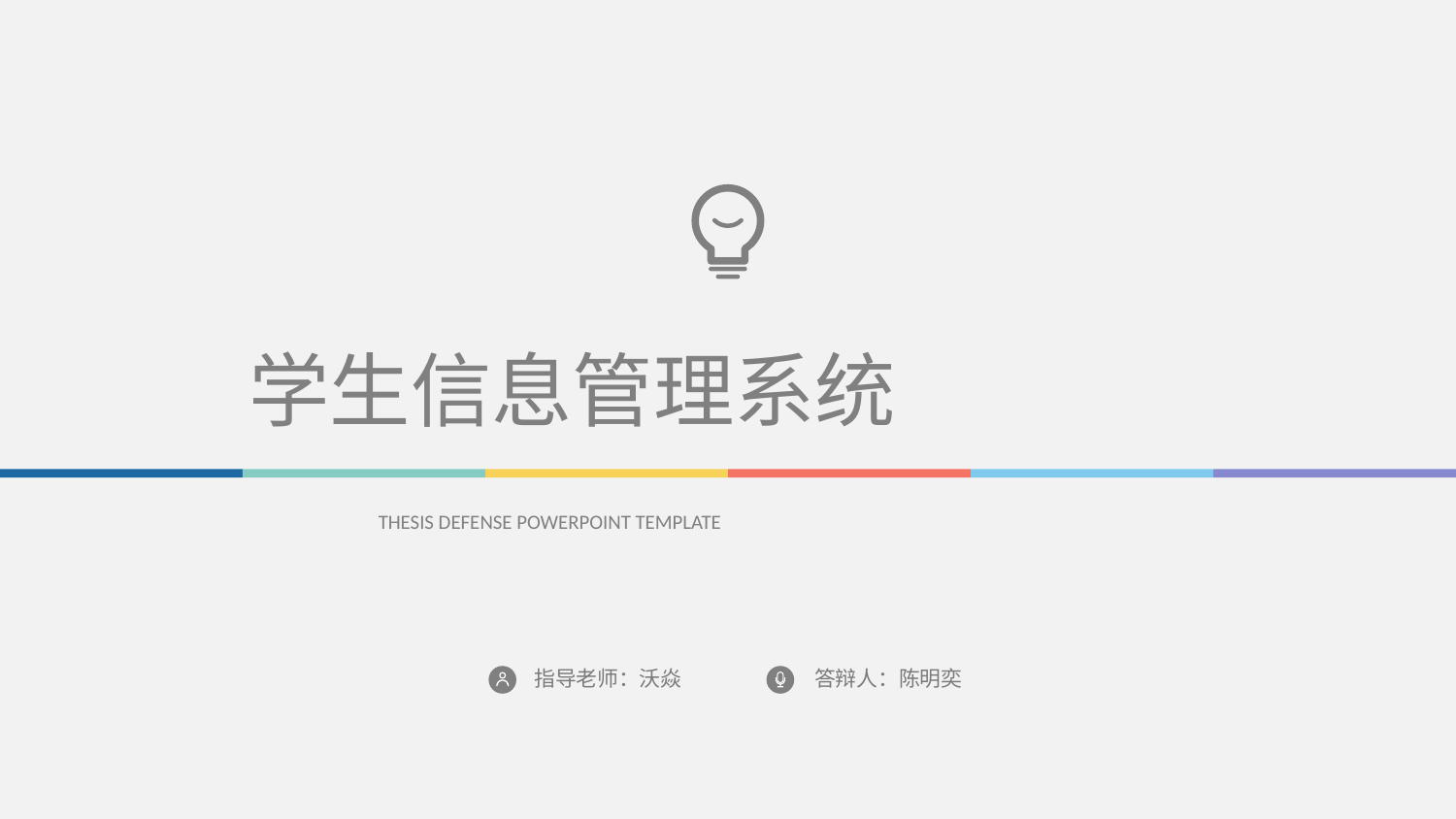

学生信息管理系统

THESIS DEFENSE POWERPOINT TEMPLATE
指导老师：沃焱
答辩人：陈明奕